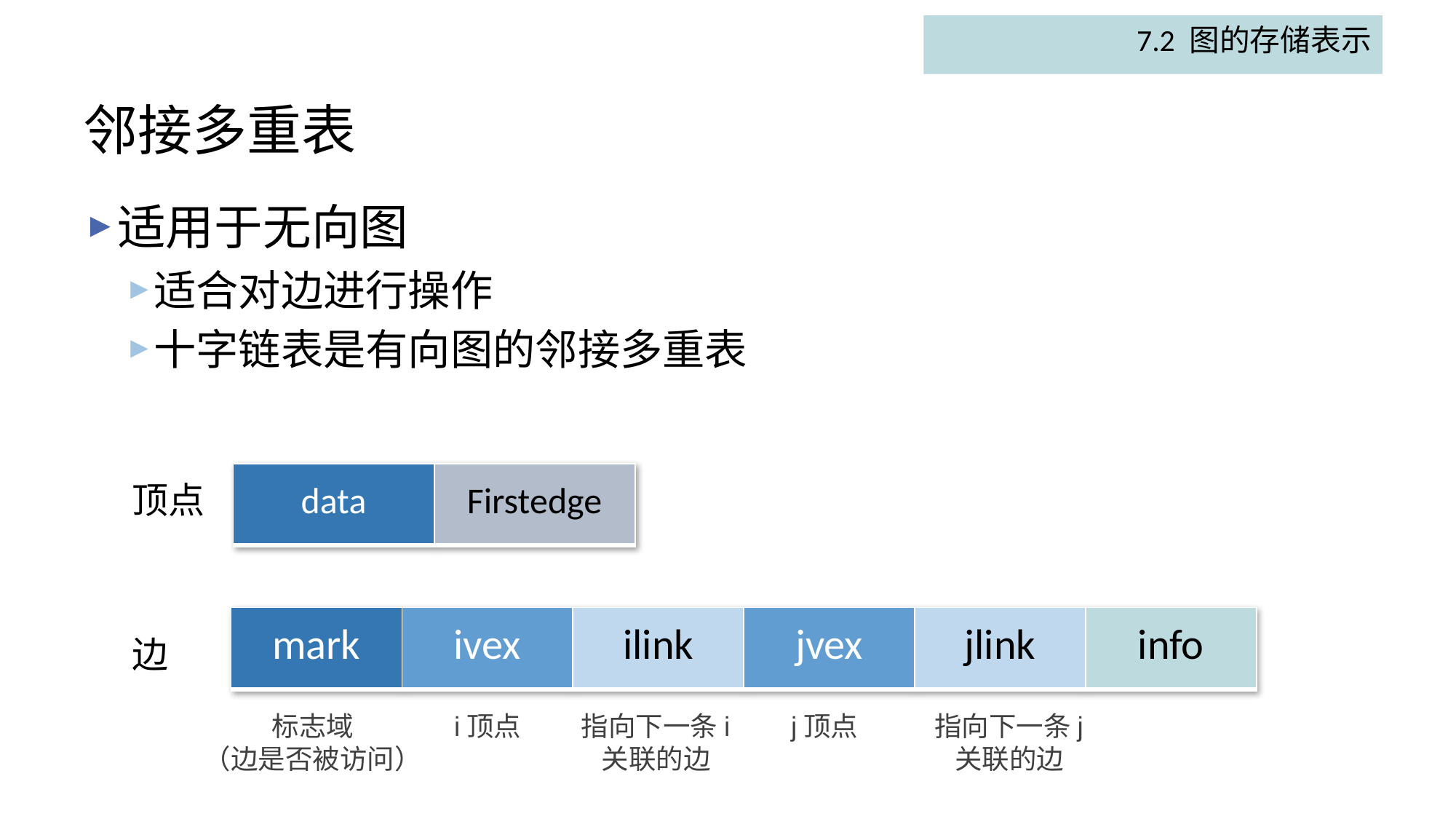

7.2 图的存储表示
# 邻接多重表
适用于无向图
适合对边进行操作
十字链表是有向图的邻接多重表

| data | Firstedge |
| --- | --- |
顶点
| mark | ivex | ilink | jvex | jlink | info |
| --- | --- | --- | --- | --- | --- |
边
指向下一条j关联的边
i顶点
指向下一条i关联的边
j顶点
标志域
（边是否被访问）